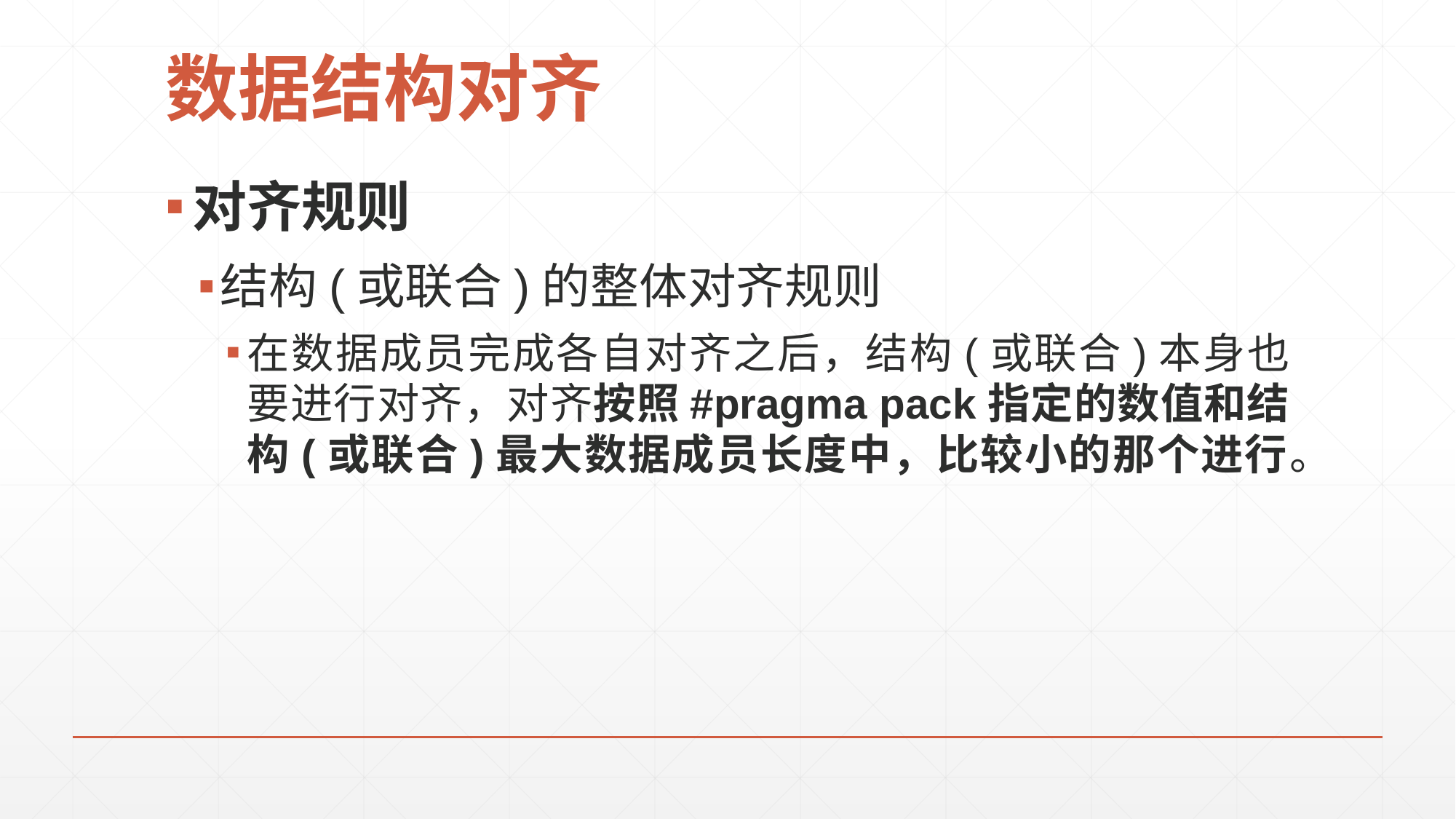

# 数据结构对齐
对齐规则
结构(或联合)的整体对齐规则
在数据成员完成各自对齐之后，结构(或联合)本身也要进行对齐，对齐按照#pragma pack指定的数值和结构(或联合)最大数据成员长度中，比较小的那个进行。